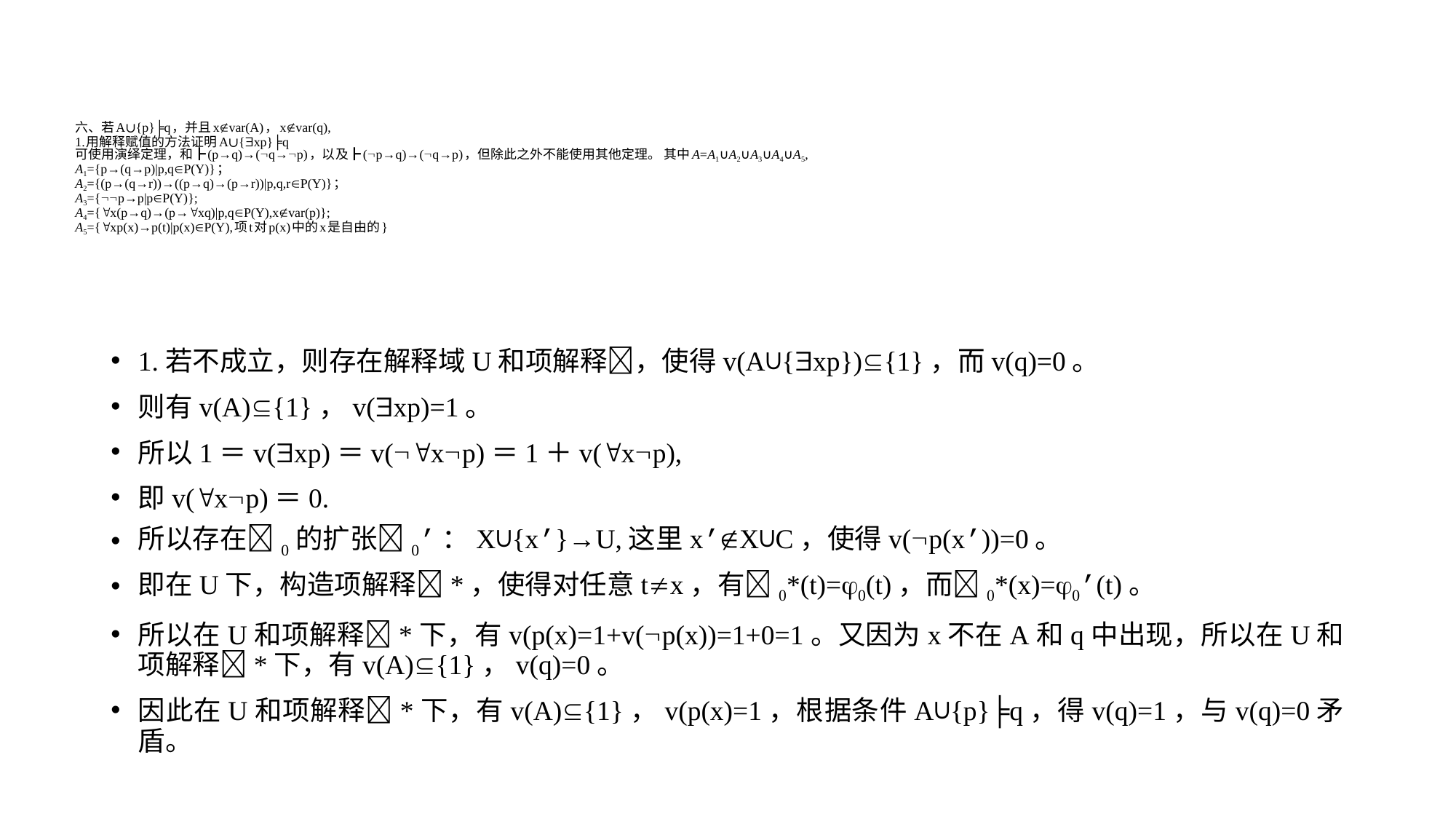

# 六、若A∪{p}╞q，并且x∉var(A)，x∉var(q), 1.用解释赋值的方法证明A∪{∃xp}╞q 可使用演绎定理，和┣(p→q)→(¬q→¬p)，以及┣(¬p→q)→(¬q→p)，但除此之外不能使用其他定理。 其中A=A1∪A2∪A3∪A4∪A5, A1={p→(q→p)|p,q∈P(Y)}； A2={(p→(q→r))→((p→q)→(p→r))|p,q,r∈P(Y)}； A3={¬¬p→p|p∈P(Y)}; A4={∀x(p→q)→(p→∀xq)|p,q∈P(Y),x∉var(p)}; A5={∀xp(x)→p(t)|p(x)∈P(Y),项t对p(x)中的x是自由的}
1.若不成立，则存在解释域U和项解释ϕ，使得v(A∪{∃xp})⊆{1}，而v(q)=0。
则有v(A)⊆{1}，v(∃xp)=1。
所以1＝v(∃xp)＝v(¬∀x¬p)＝1＋v(∀x¬p),
即v(∀x¬p)＝0.
所以存在ϕ0的扩张ϕ0’：X∪{x’}→U,这里x’∉X∪C，使得v(¬p(x’))=0。
即在U下，构造项解释ϕ*，使得对任意t≠x，有ϕ0*(t)=ϕ0(t)，而ϕ0*(x)=ϕ0’(t)。
所以在U和项解释ϕ*下，有v(p(x)=1+v(¬p(x))=1+0=1。又因为x不在A和q中出现，所以在U和项解释ϕ*下，有v(A)⊆{1}，v(q)=0。
因此在U和项解释ϕ*下，有v(A)⊆{1}，v(p(x)=1，根据条件A∪{p}╞q，得v(q)=1，与v(q)=0矛盾。